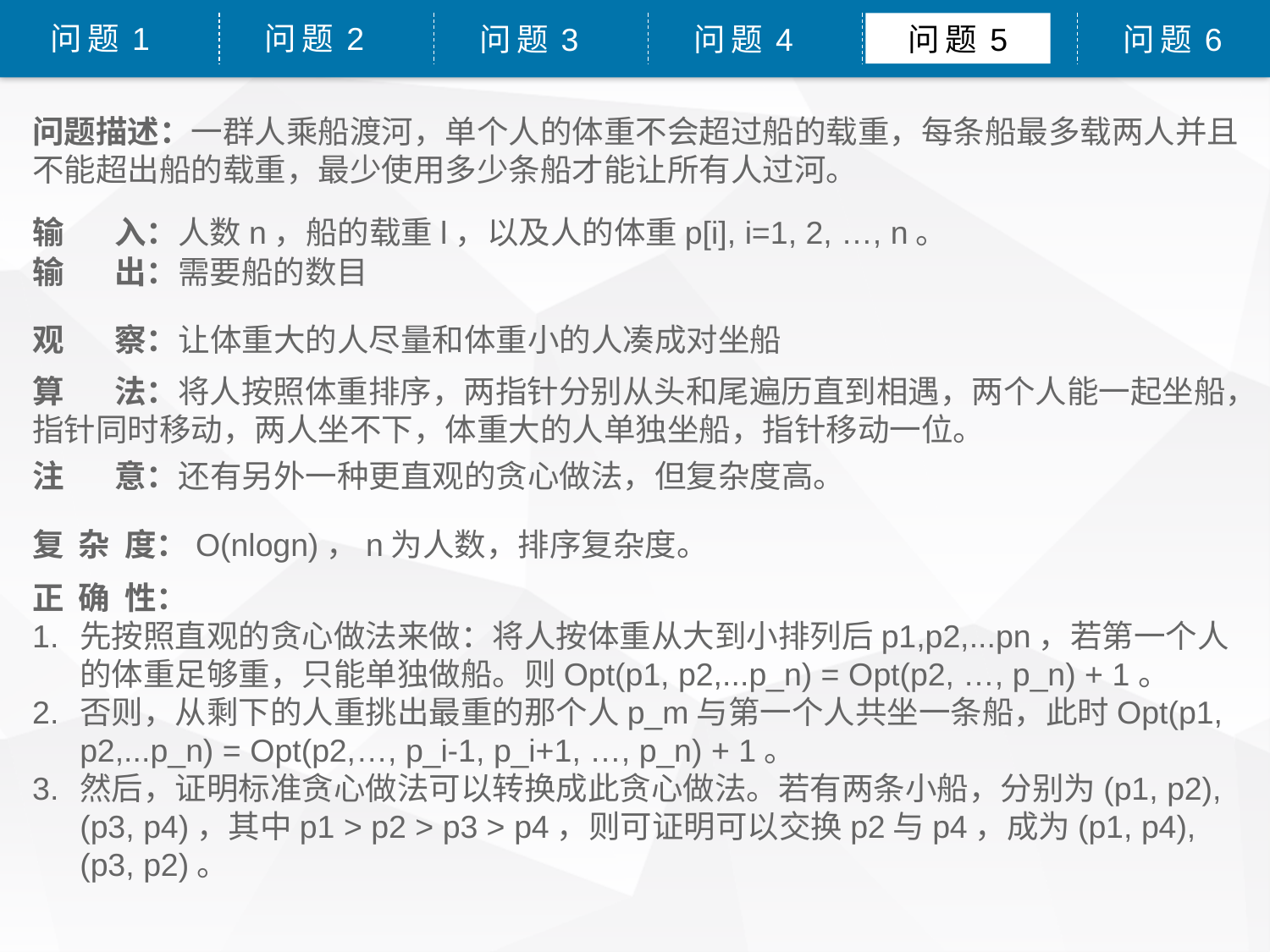

问题1
问题2
问题3
问题4
问题5
问题6
问题描述：一群人乘船渡河，单个人的体重不会超过船的载重，每条船最多载两人并且不能超出船的载重，最少使用多少条船才能让所有人过河。
输       入：人数n，船的载重l，以及人的体重p[i], i=1, 2, …, n。
输       出：需要船的数目
观       察：让体重大的人尽量和体重小的人凑成对坐船
算       法：将人按照体重排序，两指针分别从头和尾遍历直到相遇，两个人能一起坐船，指针同时移动，两人坐不下，体重大的人单独坐船，指针移动一位。
注       意：还有另外一种更直观的贪心做法，但复杂度高。
复  杂  度：O(nlogn)，n为人数，排序复杂度。
正  确  性：
先按照直观的贪心做法来做：将人按体重从大到小排列后p1,p2,...pn，若第一个人的体重足够重，只能单独做船。则Opt(p1, p2,...p_n) = Opt(p2, …, p_n) + 1。
否则，从剩下的人重挑出最重的那个人p_m与第一个人共坐一条船，此时Opt(p1, p2,...p_n) = Opt(p2,…, p_i-1, p_i+1, …, p_n) + 1。
然后，证明标准贪心做法可以转换成此贪心做法。若有两条小船，分别为(p1, p2), (p3, p4)，其中p1 > p2 > p3 > p4，则可证明可以交换p2与p4，成为(p1, p4), (p3, p2)。